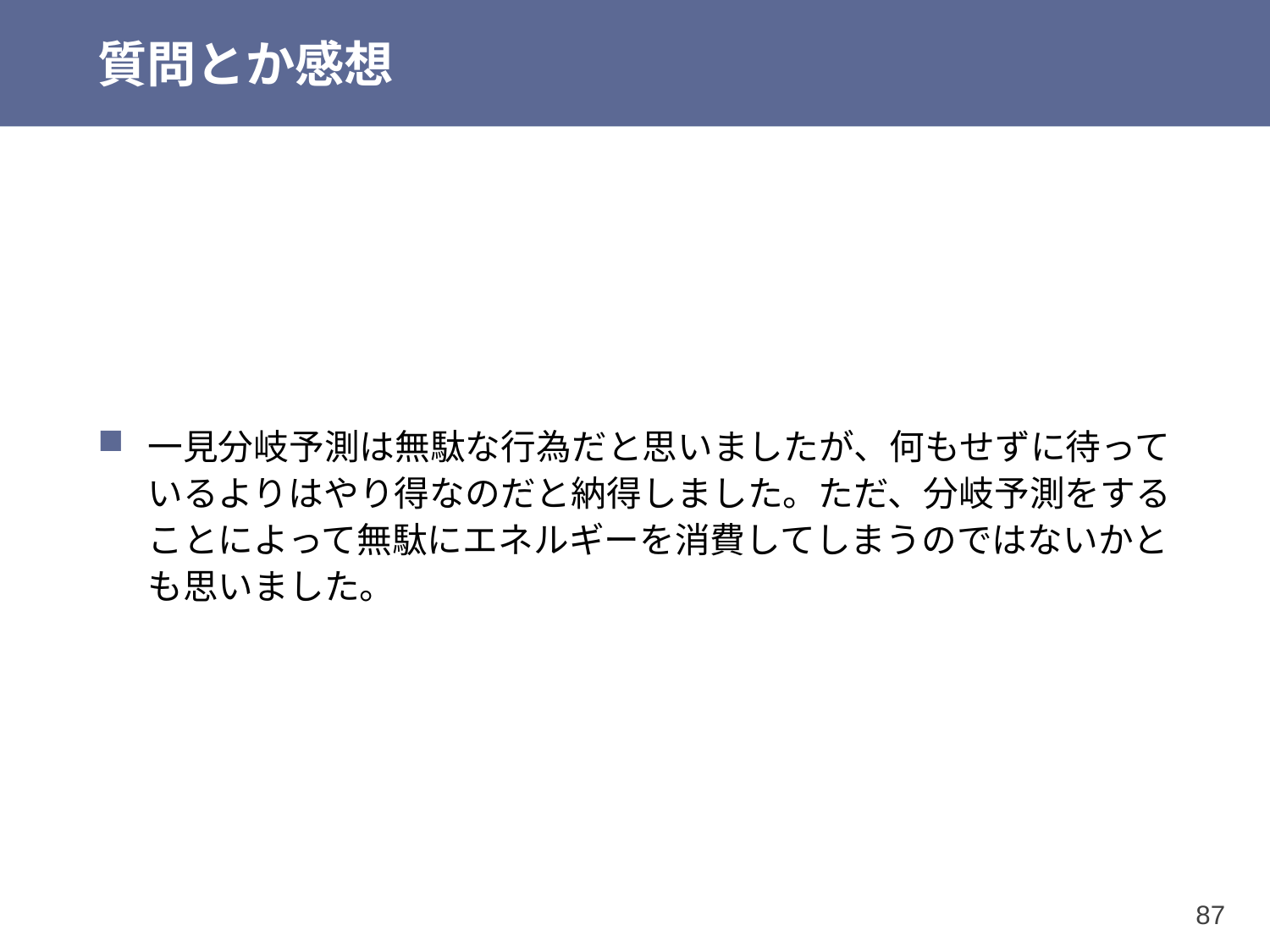

# 質問とか感想
一見分岐予測は無駄な行為だと思いましたが、何もせずに待っているよりはやり得なのだと納得しました。ただ、分岐予測をすることによって無駄にエネルギーを消費してしまうのではないかとも思いました。